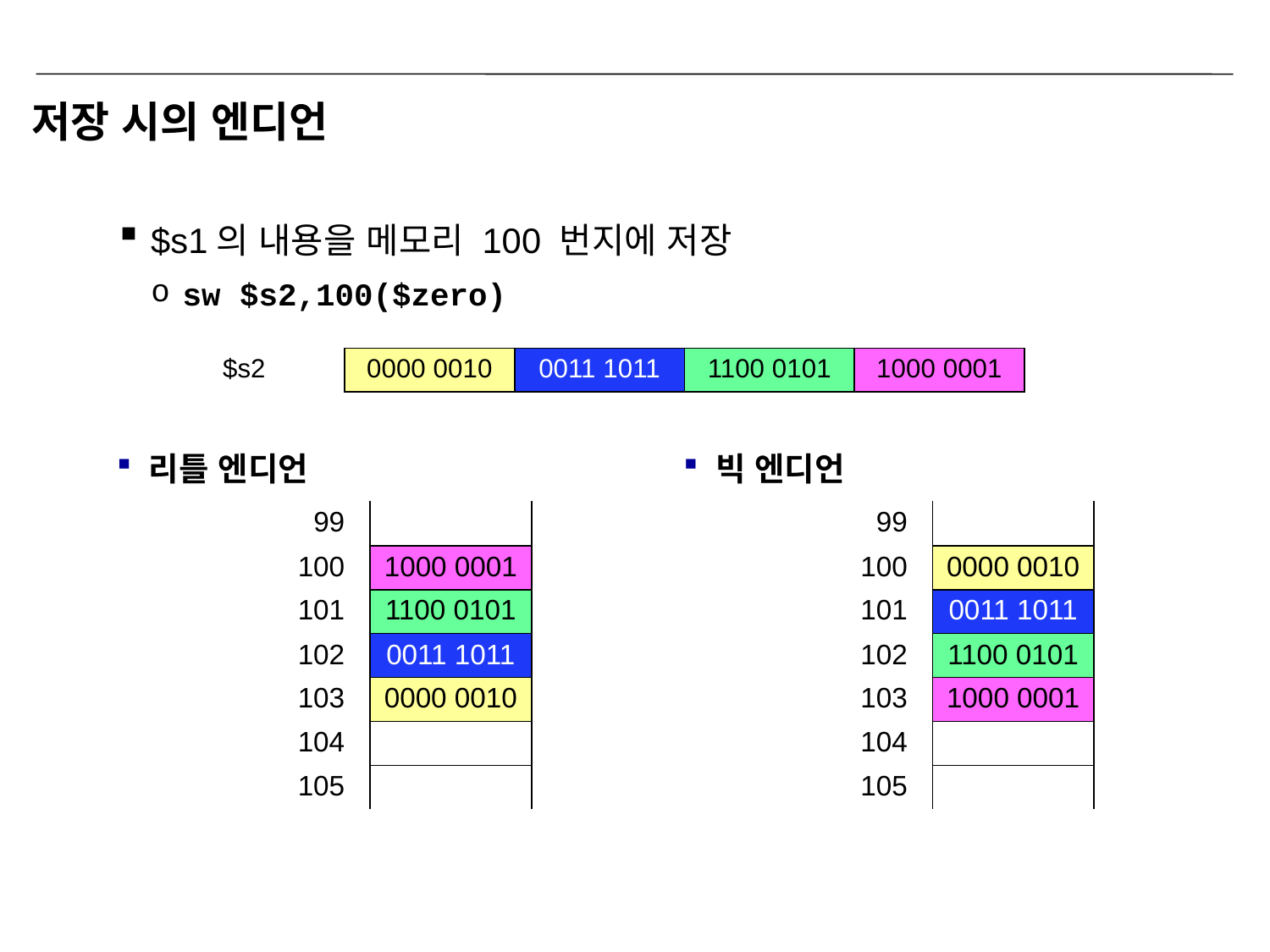

# 저장 시의 엔디언
$s1의 내용을 메모리 100 번지에 저장
sw $s2,100($zero)
| $s2 | 0000 0010 | 0011 1011 | 1100 0101 | 1000 0001 |
| --- | --- | --- | --- | --- |
리틀 엔디언
빅 엔디언
| 99 |  |
| --- | --- |
| 100 | 1000 0001 |
| 101 | 1100 0101 |
| 102 | 0011 1011 |
| 103 | 0000 0010 |
| 104 |  |
| 105 |  |
| 99 |  |
| --- | --- |
| 100 | 0000 0010 |
| 101 | 0011 1011 |
| 102 | 1100 0101 |
| 103 | 1000 0001 |
| 104 |  |
| 105 |  |